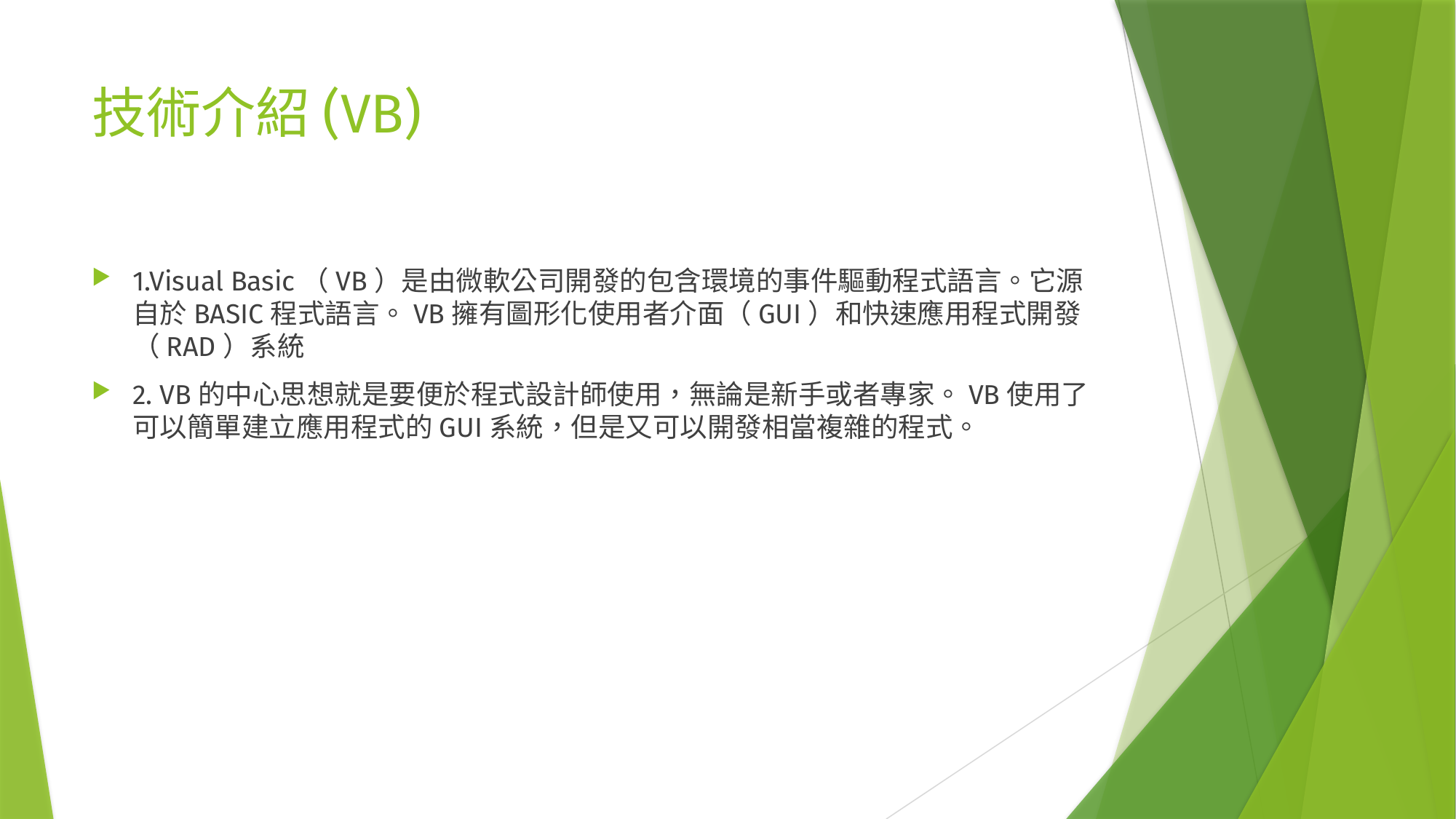

# 技術介紹(VB)
1.Visual Basic（VB）是由微軟公司開發的包含環境的事件驅動程式語言。它源自於BASIC程式語言。VB擁有圖形化使用者介面（GUI）和快速應用程式開發（RAD）系統
2. VB的中心思想就是要便於程式設計師使用，無論是新手或者專家。VB使用了可以簡單建立應用程式的GUI系統，但是又可以開發相當複雜的程式。